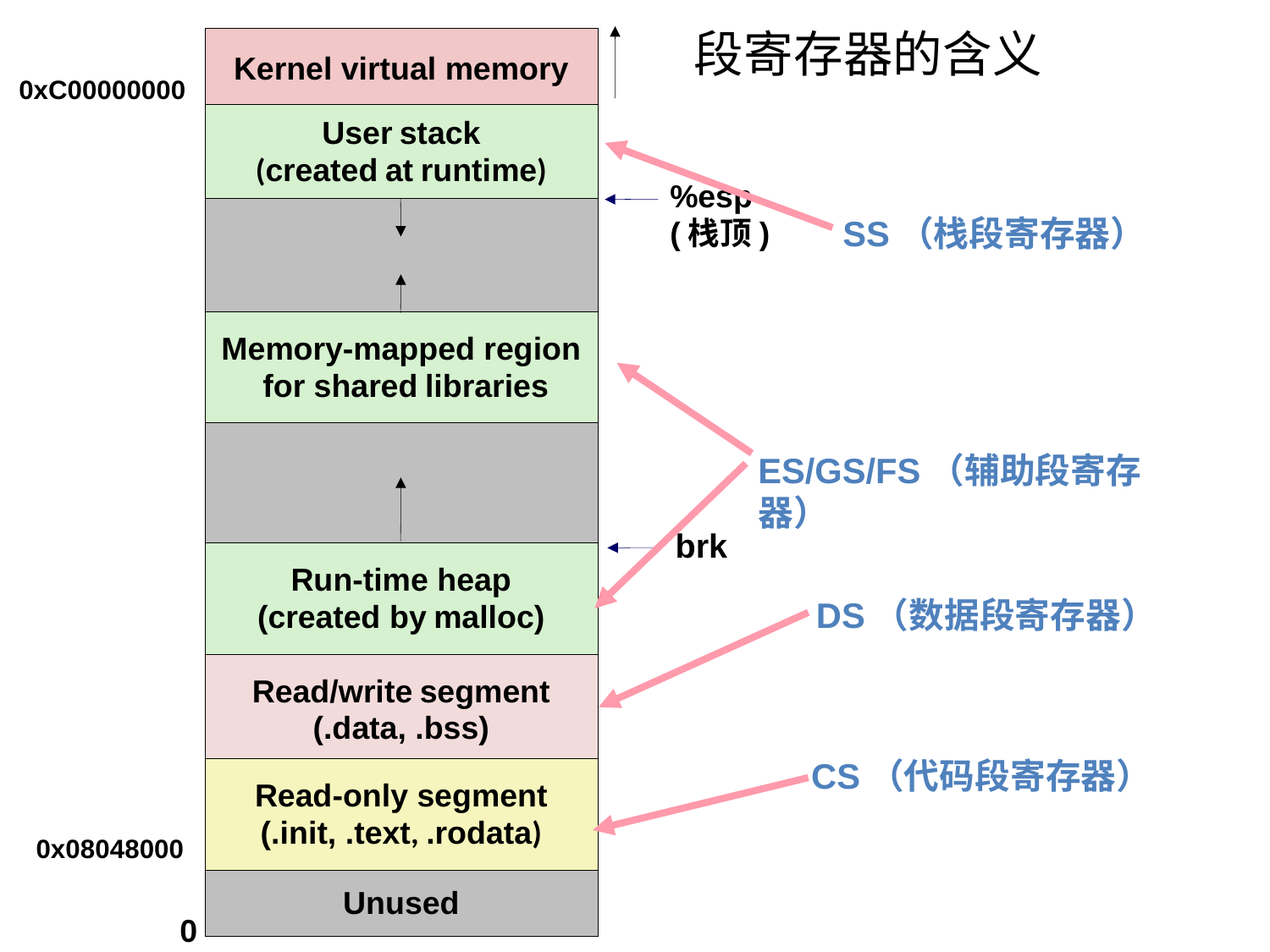

# 段寄存器的含义

Kernel virtual memory
User stack
(created at runtime)

Memory-mapped region
 for shared libraries

Run-time heap
(created by malloc)
Read/write segment
(.data, .bss)
Read-only segment
(.init, .text, .rodata)
Unused
0
0xC00000000
%esp
(栈顶)

brk

0x08048000

SS（栈段寄存器）

ES/GS/FS（辅助段寄存器）

DS（数据段寄存器）

CS（代码段寄存器）